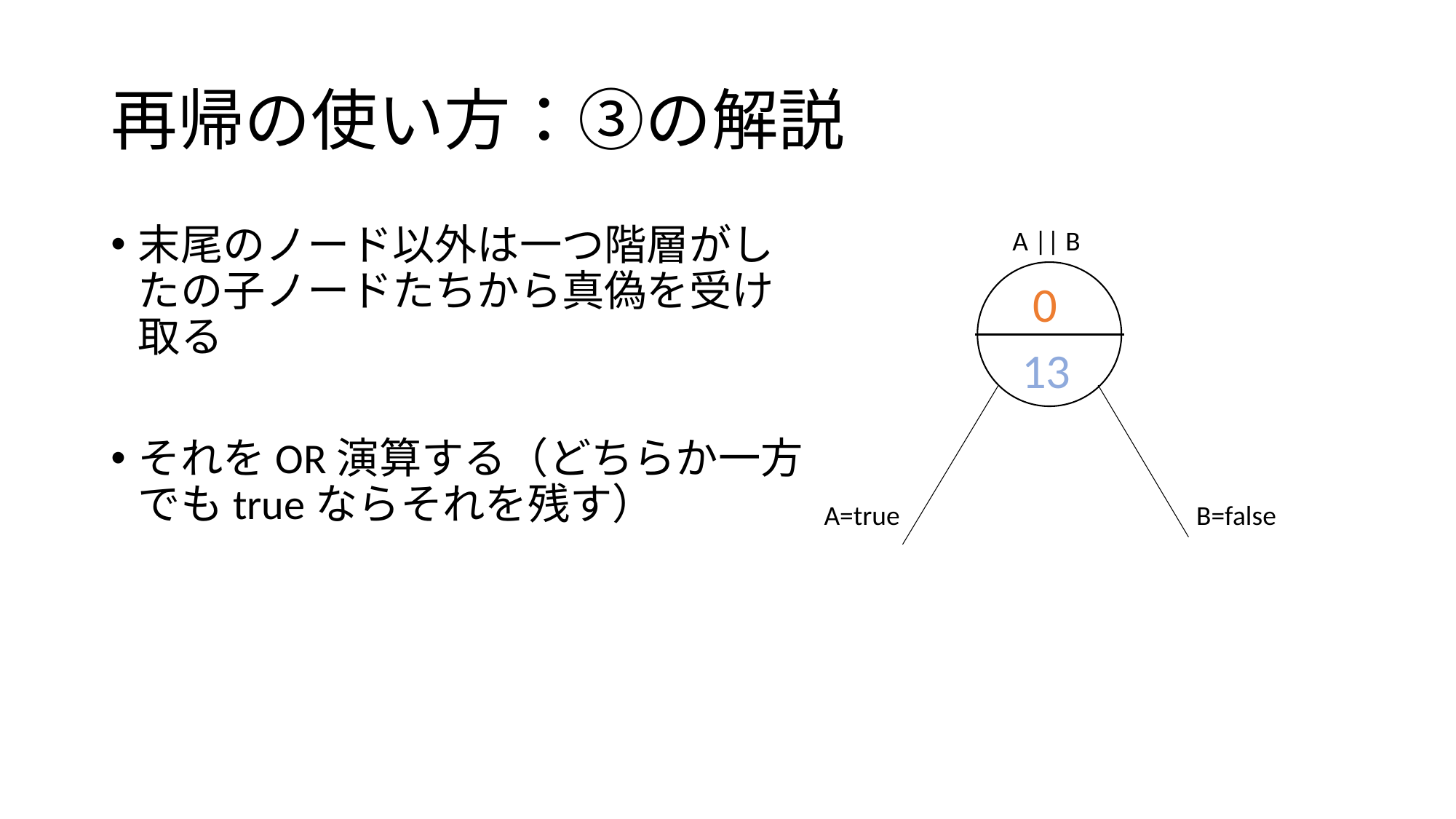

# 再帰の使い方：③の解説
末尾のノード以外は一つ階層がしたの子ノードたちから真偽を受け取る

それをOR演算する（どちらか一方でもtrueならそれを残す）
A || B

0
13
A=true
B=false